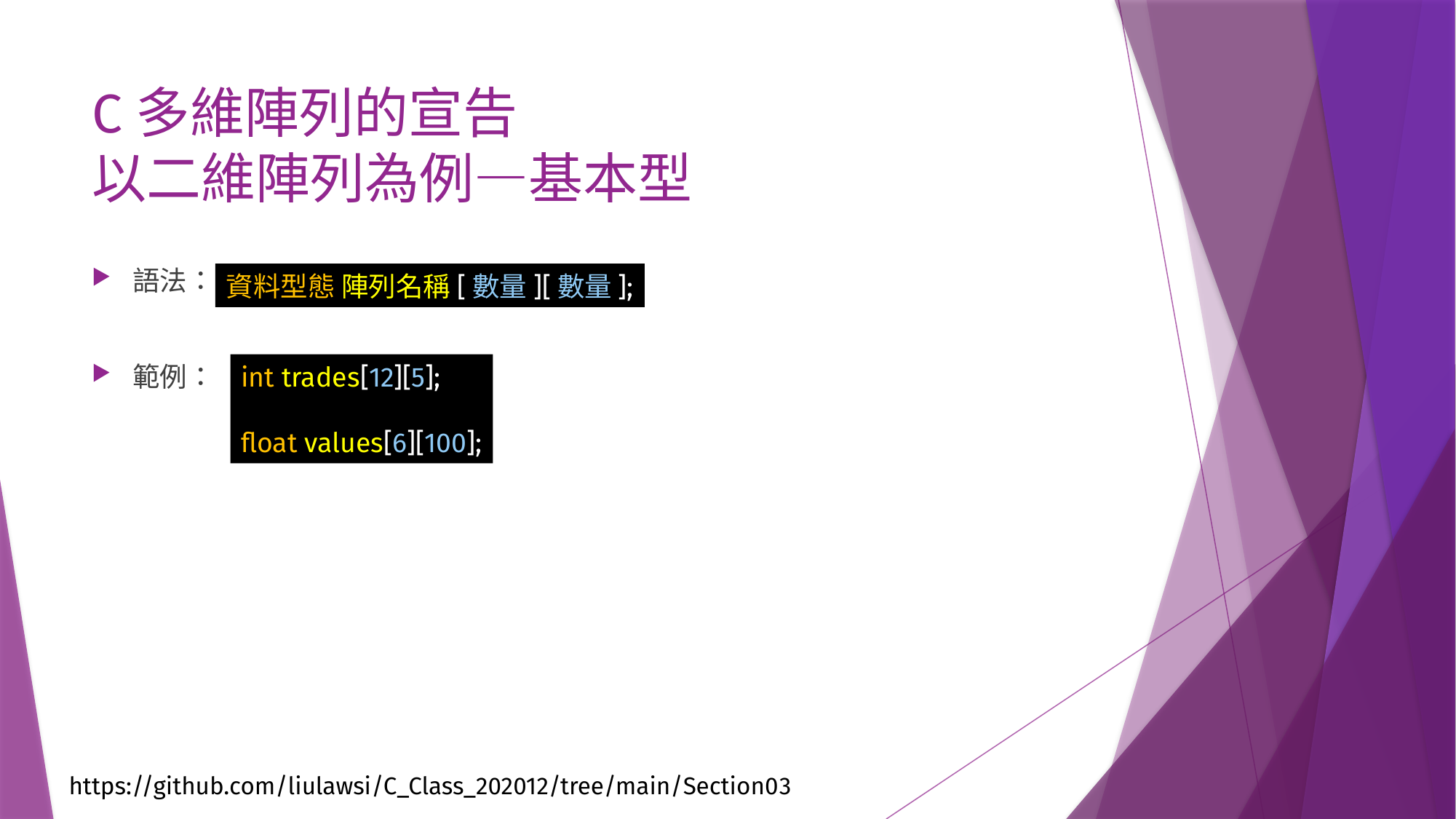

# C多維陣列的宣告 以二維陣列為例—基本型
語法：

範例：
資料型態 陣列名稱[數量][數量];
int trades[12][5];

float values[6][100];